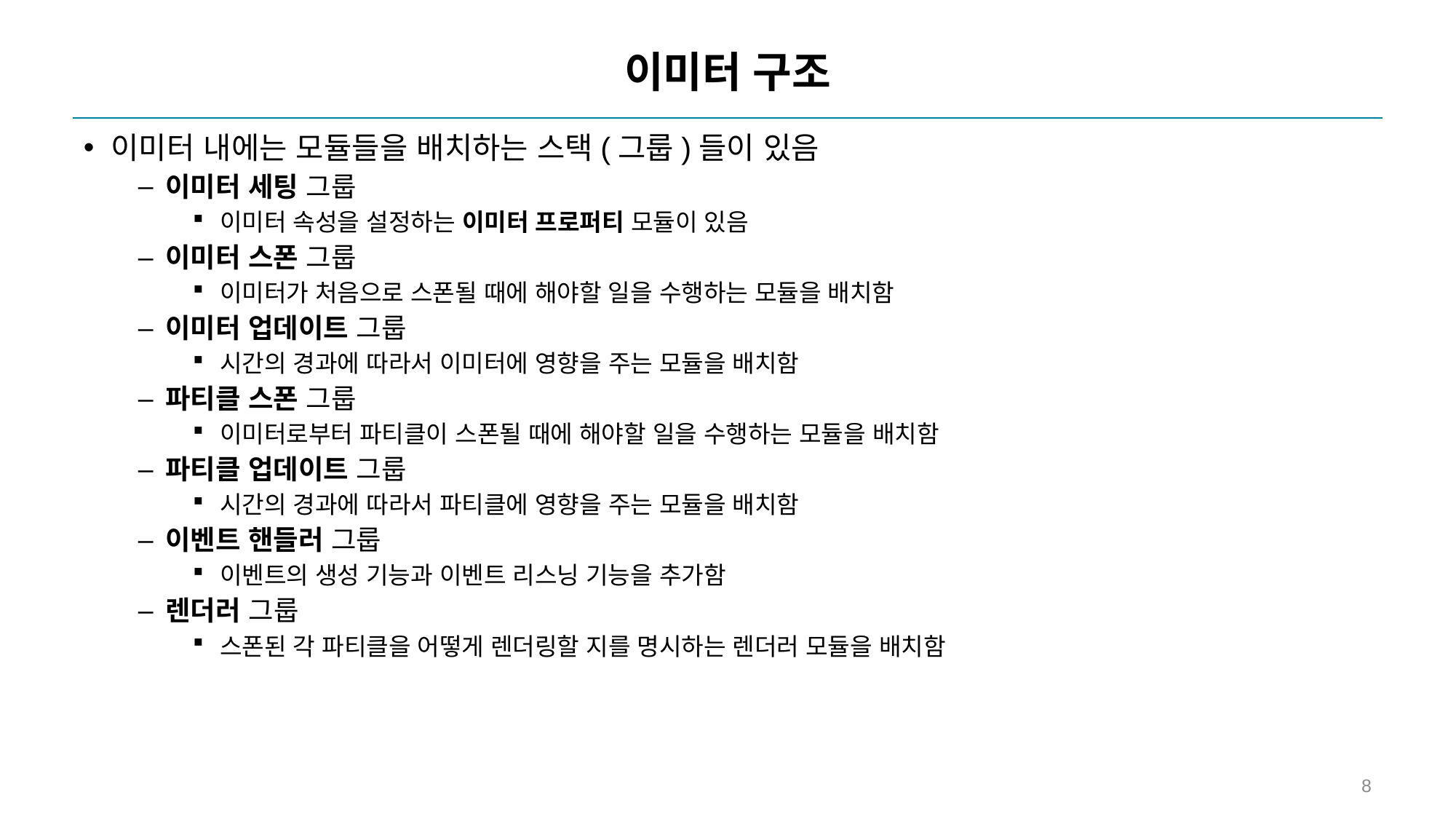

# 이미터 구조
이미터 내에는 모듈들을 배치하는 스택(그룹)들이 있음
이미터 세팅 그룹
이미터 속성을 설정하는 이미터 프로퍼티 모듈이 있음
이미터 스폰 그룹
이미터가 처음으로 스폰될 때에 해야할 일을 수행하는 모듈을 배치함
이미터 업데이트 그룹
시간의 경과에 따라서 이미터에 영향을 주는 모듈을 배치함
파티클 스폰 그룹
이미터로부터 파티클이 스폰될 때에 해야할 일을 수행하는 모듈을 배치함
파티클 업데이트 그룹
시간의 경과에 따라서 파티클에 영향을 주는 모듈을 배치함
이벤트 핸들러 그룹
이벤트의 생성 기능과 이벤트 리스닝 기능을 추가함
렌더러 그룹
스폰된 각 파티클을 어떻게 렌더링할 지를 명시하는 렌더러 모듈을 배치함

8